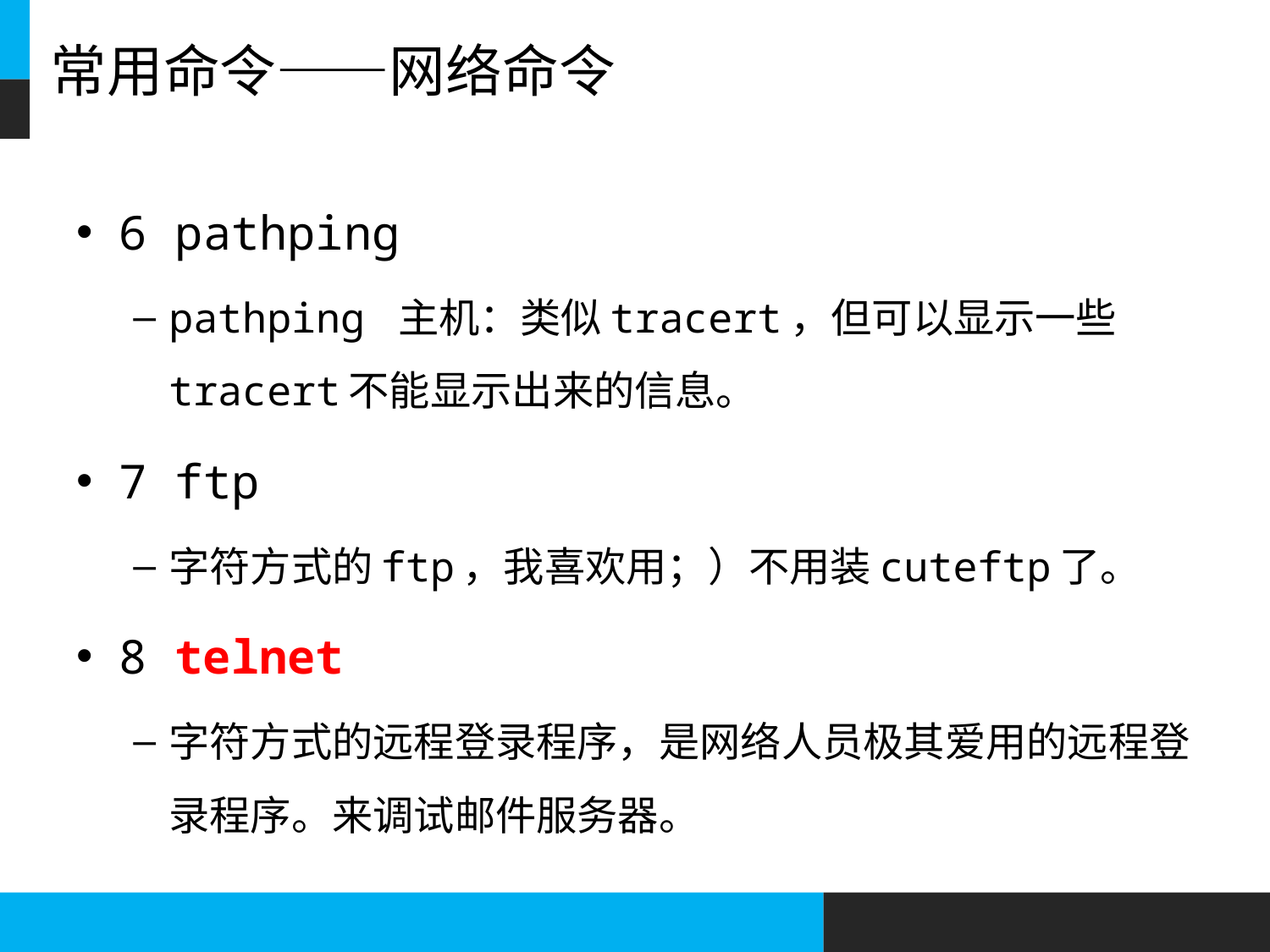

# 常用命令——网络命令
6 pathping
pathping 主机：类似tracert，但可以显示一些tracert不能显示出来的信息。
7 ftp
字符方式的ftp，我喜欢用；）不用装cuteftp了。
8 telnet
字符方式的远程登录程序，是网络人员极其爱用的远程登录程序。来调试邮件服务器。